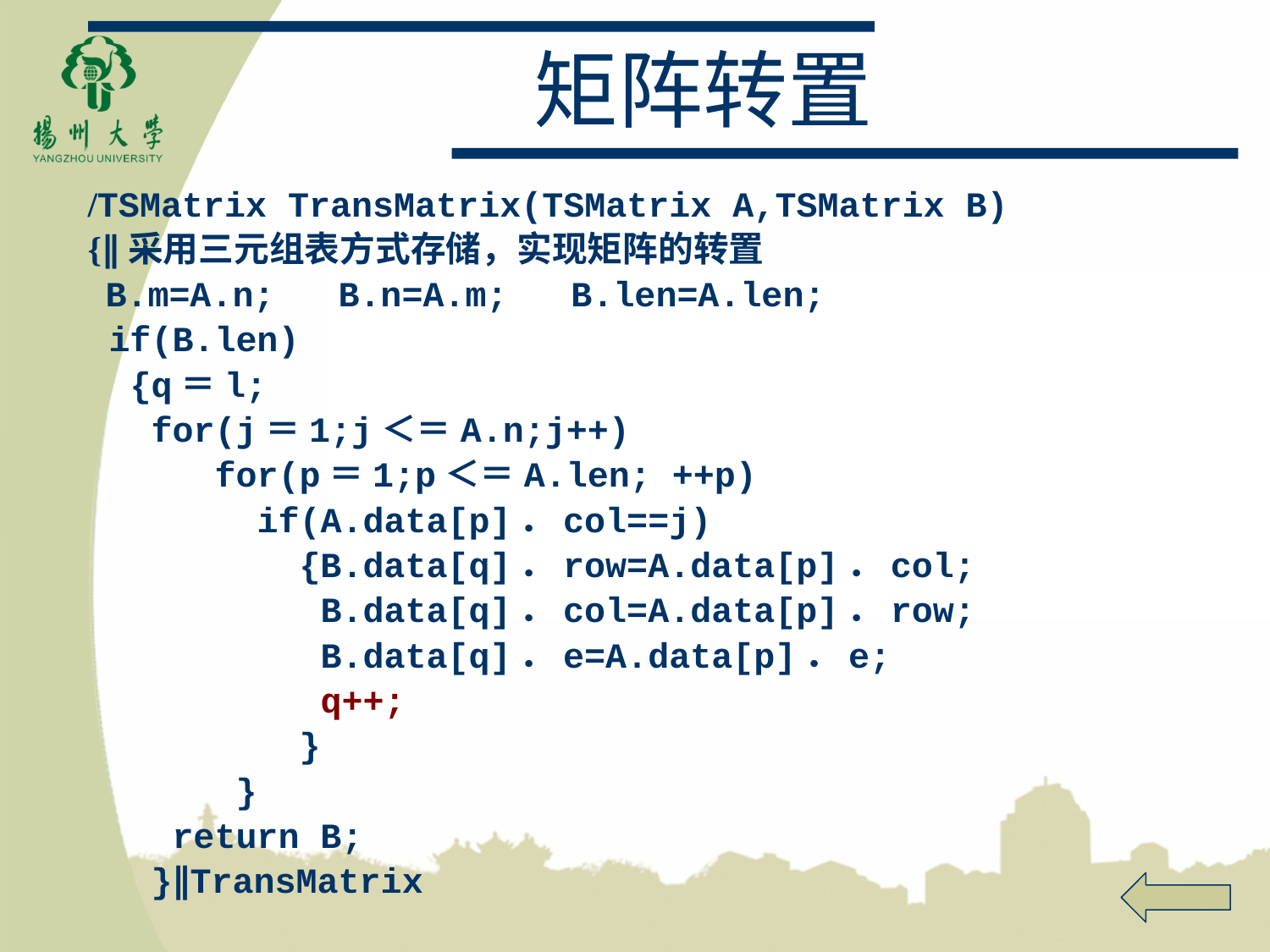

# 矩阵转置
/TSMatrix TransMatrix(TSMatrix A,TSMatrix B)
{∥采用三元组表方式存储，实现矩阵的转置
  B.m=A.n;   B.n=A.m;   B.len=A.len;
 if(B.len)
  {q＝l;
   for(j＝1;j＜＝A.n;j++)
      for(p＝1;p＜＝A.len; ++p)
        if(A.data[p]．col==j)
          {B.data[q]．row=A.data[p]．col;
           B.data[q]．col=A.data[p]．row;
           B.data[q]．e=A.data[p]．e;
           q++;
          }
       }
    return B;
   }∥TransMatrix